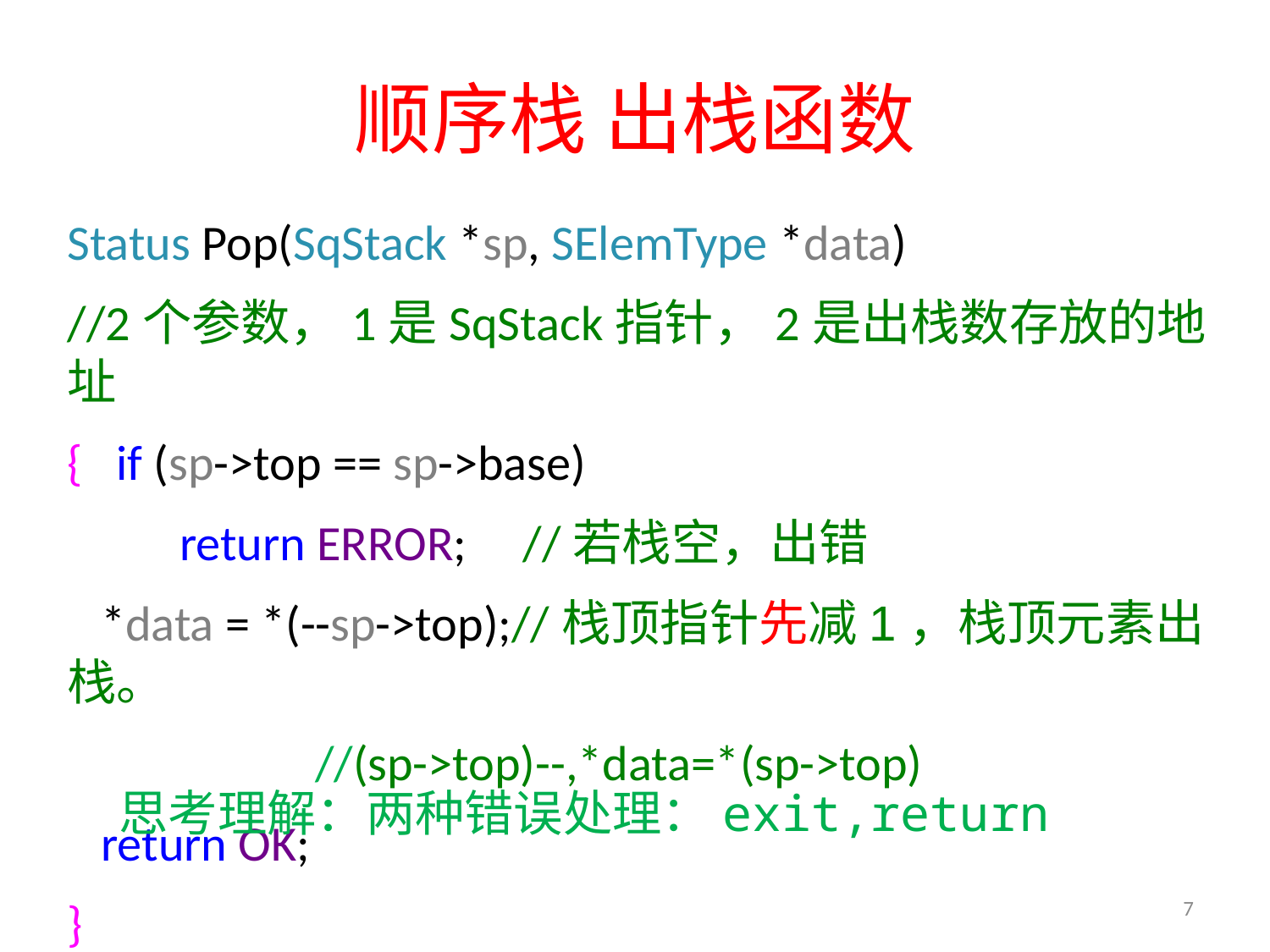

# 顺序栈 出栈函数
Status Pop(SqStack *sp, SElemType *data)
//2个参数，1是SqStack指针，2是出栈数存放的地址
{   if (sp->top == sp->base)
          return ERROR;     //若栈空，出错
   *data = *(--sp->top);//栈顶指针先减1，栈顶元素出栈。
                  //(sp->top)--,*data=*(sp->top)
   return OK;
}
思考理解：两种错误处理：exit,return
7